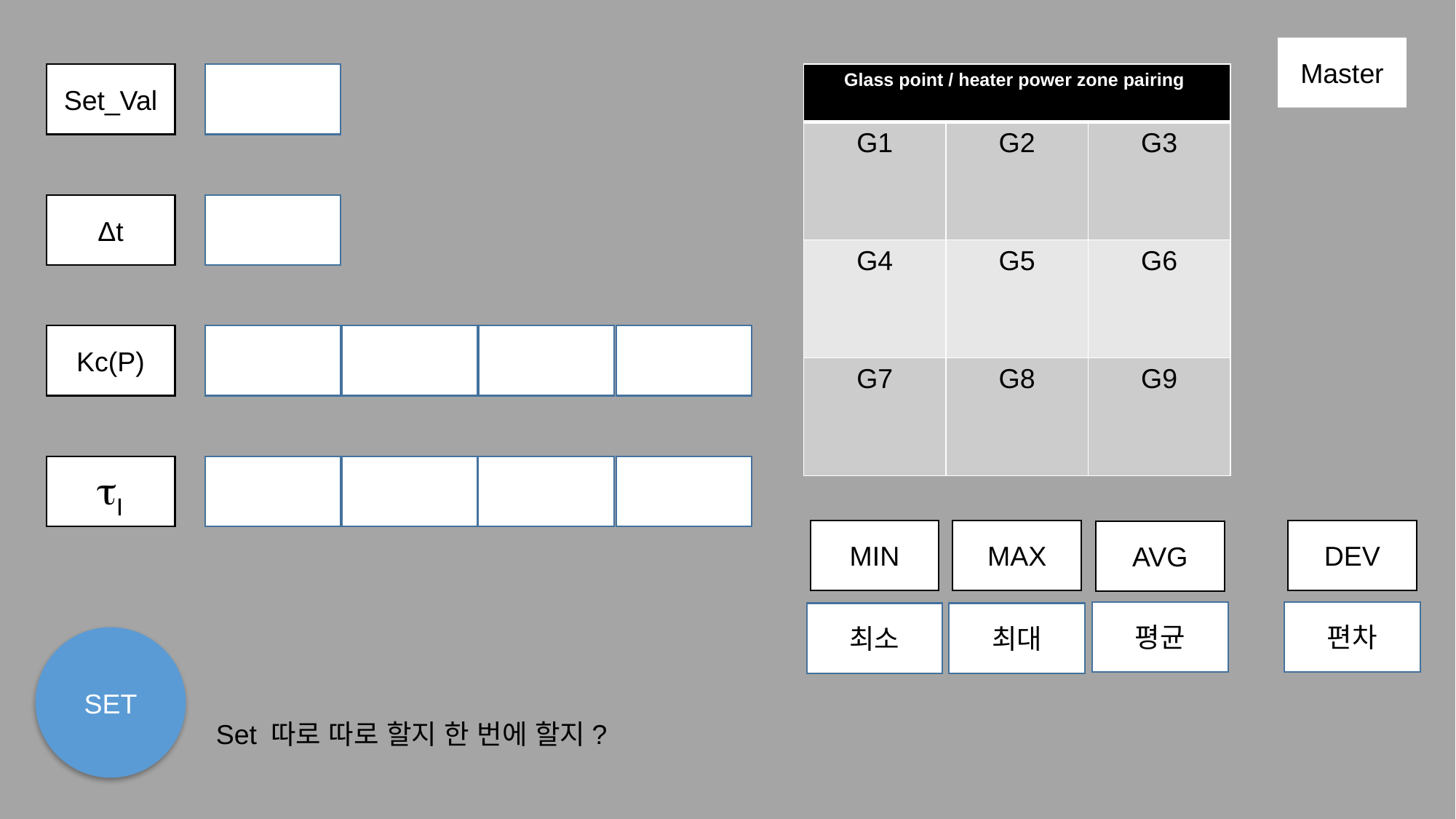

Master
Set_Val

| Glass point / heater power zone pairing |  |  |
| --- | --- | --- |
| G1 | G2 | G3 |
| G4 | G5 | G6 |
| G7 | G8 | G9 |

Δt

Kc(P)

τI
DEV
MIN
MAX
AVG
편차
평균
최소
최대
SET
Set 따로 따로 할지 한 번에 할지?